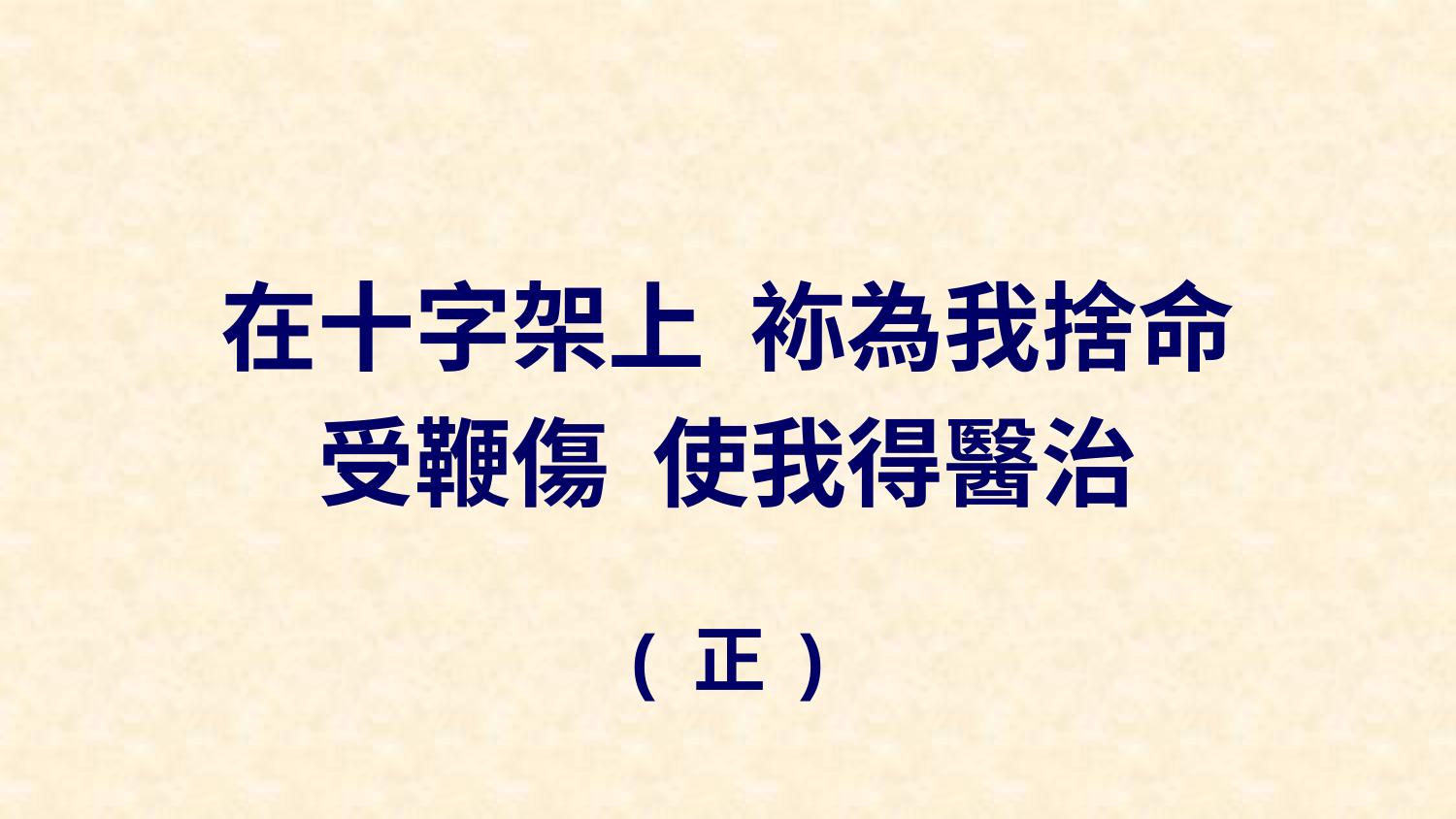

在十字架上  袮為我捨命
受鞭傷  使我得醫治
( 正 )